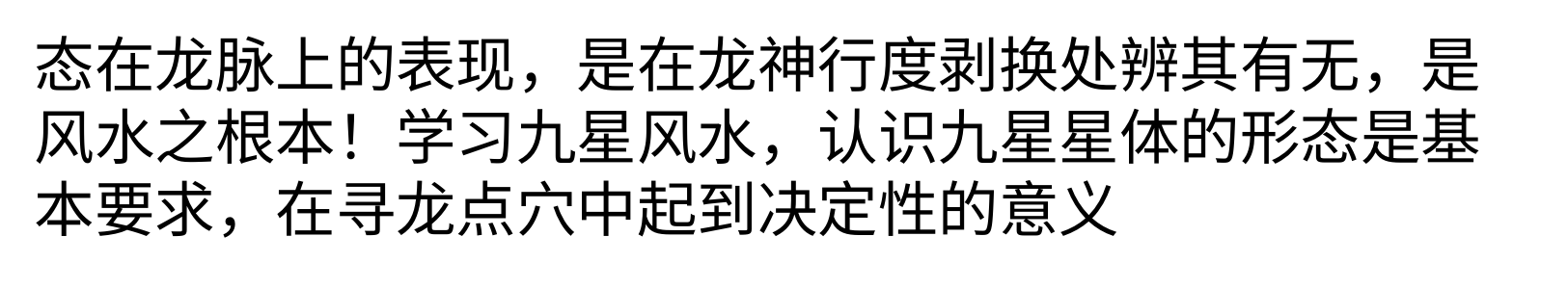

态在龙脉上的表现，是在龙神行度剥换处辨其有无，是风水之根本！学习九星风水，认识九星星体的形态是基本要求，在寻龙点穴中起到决定性的意义